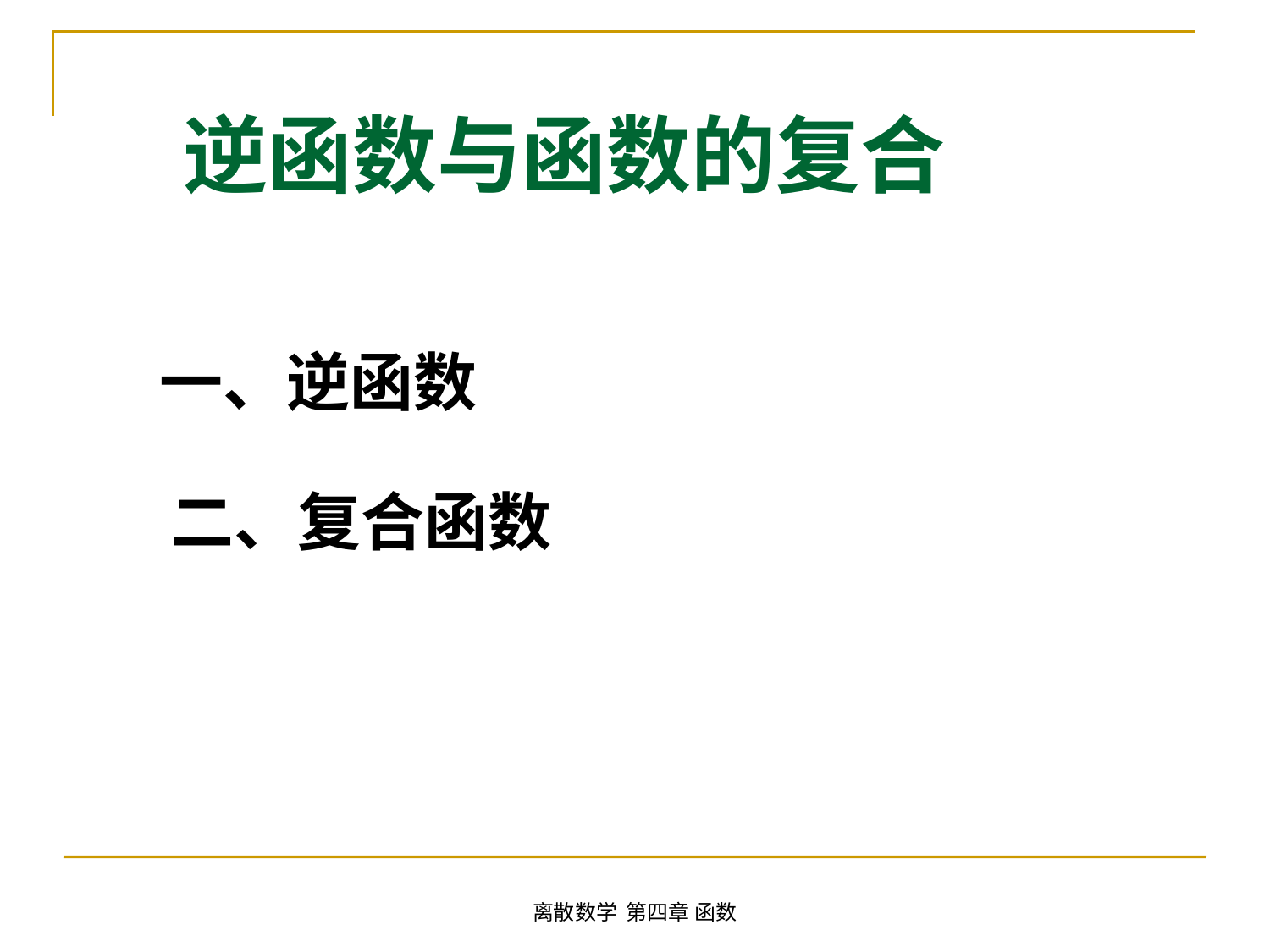

逆函数与函数的复合
一、逆函数
二、复合函数

13
离散数学  第四章 函数